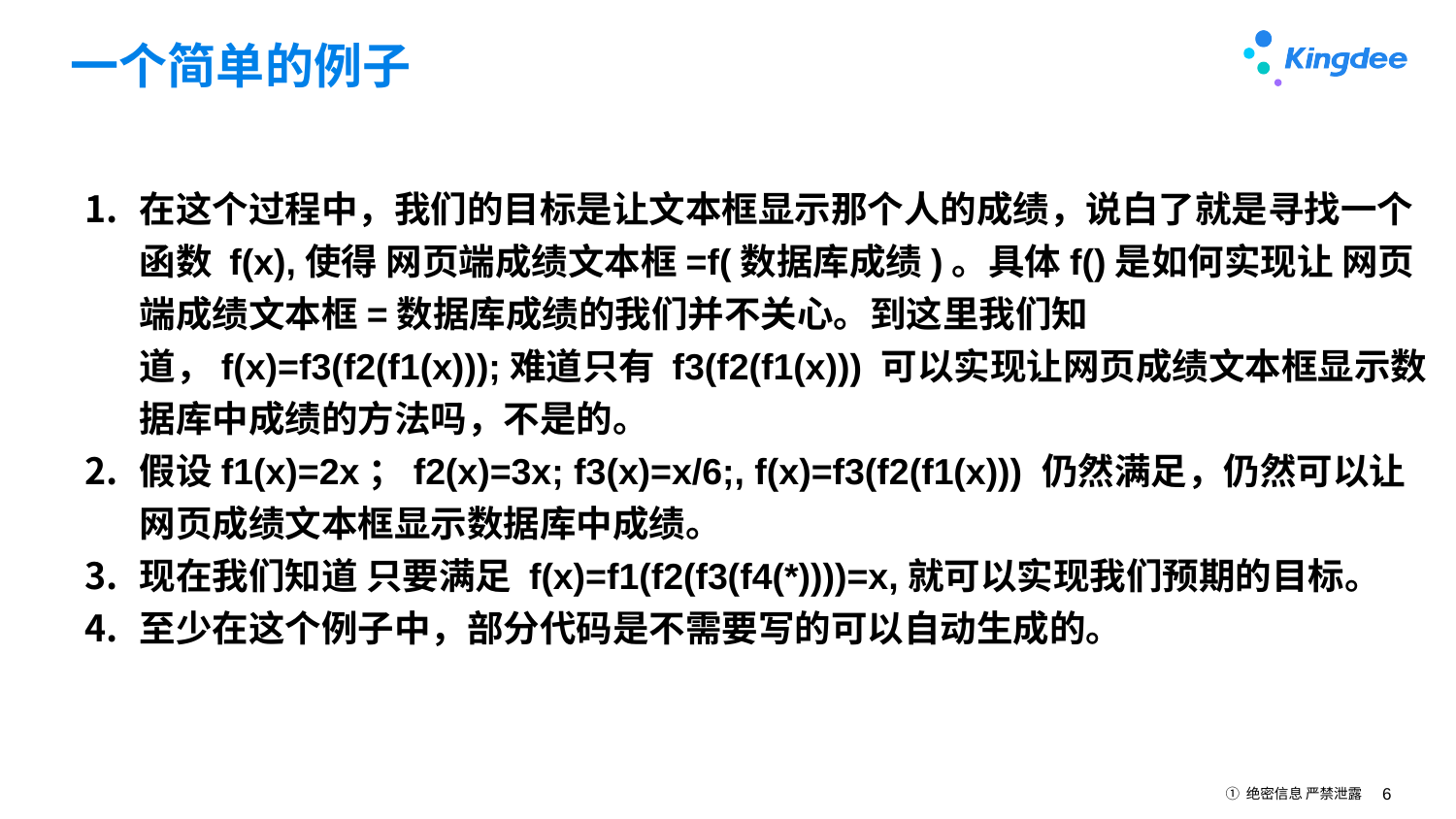

# 一个简单的例子
在这个过程中，我们的目标是让文本框显示那个人的成绩，说白了就是寻找一个函数 f(x),使得 网页端成绩文本框=f(数据库成绩)。具体f()是如何实现让 网页端成绩文本框=数据库成绩的我们并不关心。到这里我们知道，f(x)=f3(f2(f1(x)));难道只有 f3(f2(f1(x))) 可以实现让网页成绩文本框显示数据库中成绩的方法吗，不是的。
假设f1(x)=2x；f2(x)=3x; f3(x)=x/6;, f(x)=f3(f2(f1(x))) 仍然满足，仍然可以让网页成绩文本框显示数据库中成绩。
现在我们知道 只要满足 f(x)=f1(f2(f3(f4(*))))=x,就可以实现我们预期的目标。
至少在这个例子中，部分代码是不需要写的可以自动生成的。